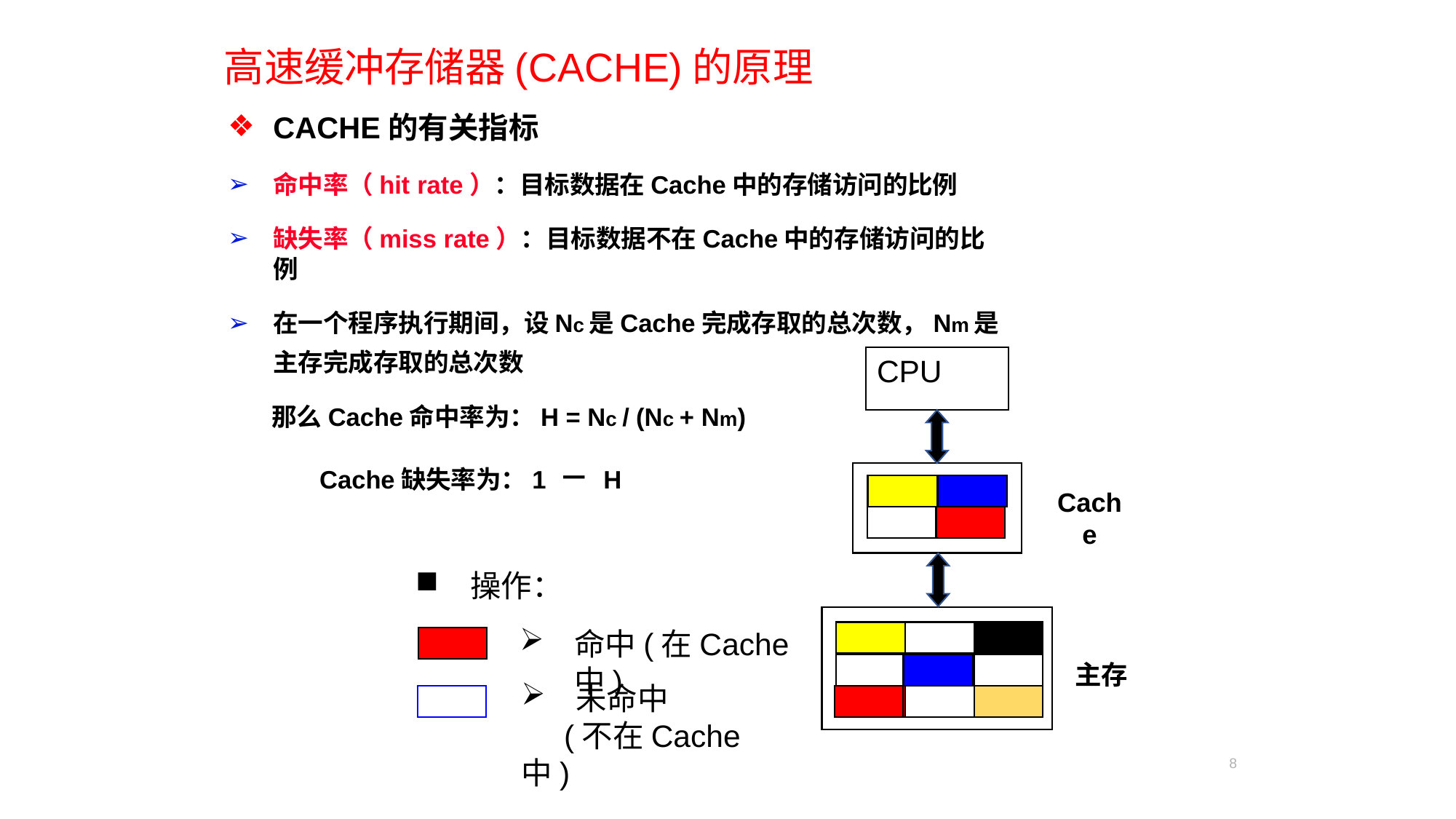

# 高速缓冲存储器(CACHE)的原理
CACHE的有关指标
命中率（hit rate）：目标数据在Cache中的存储访问的比例
缺失率（miss rate）：目标数据不在Cache中的存储访问的比例
在一个程序执行期间，设Nc是Cache完成存取的总次数，Nm是主存完成存取的总次数
那么Cache命中率为：H = Nc / (Nc + Nm)
Cache缺失率为：1 － H

CPU

Cache

操作：

命中(在Cache中)

主存

未命中
     (不在Cache中)

8